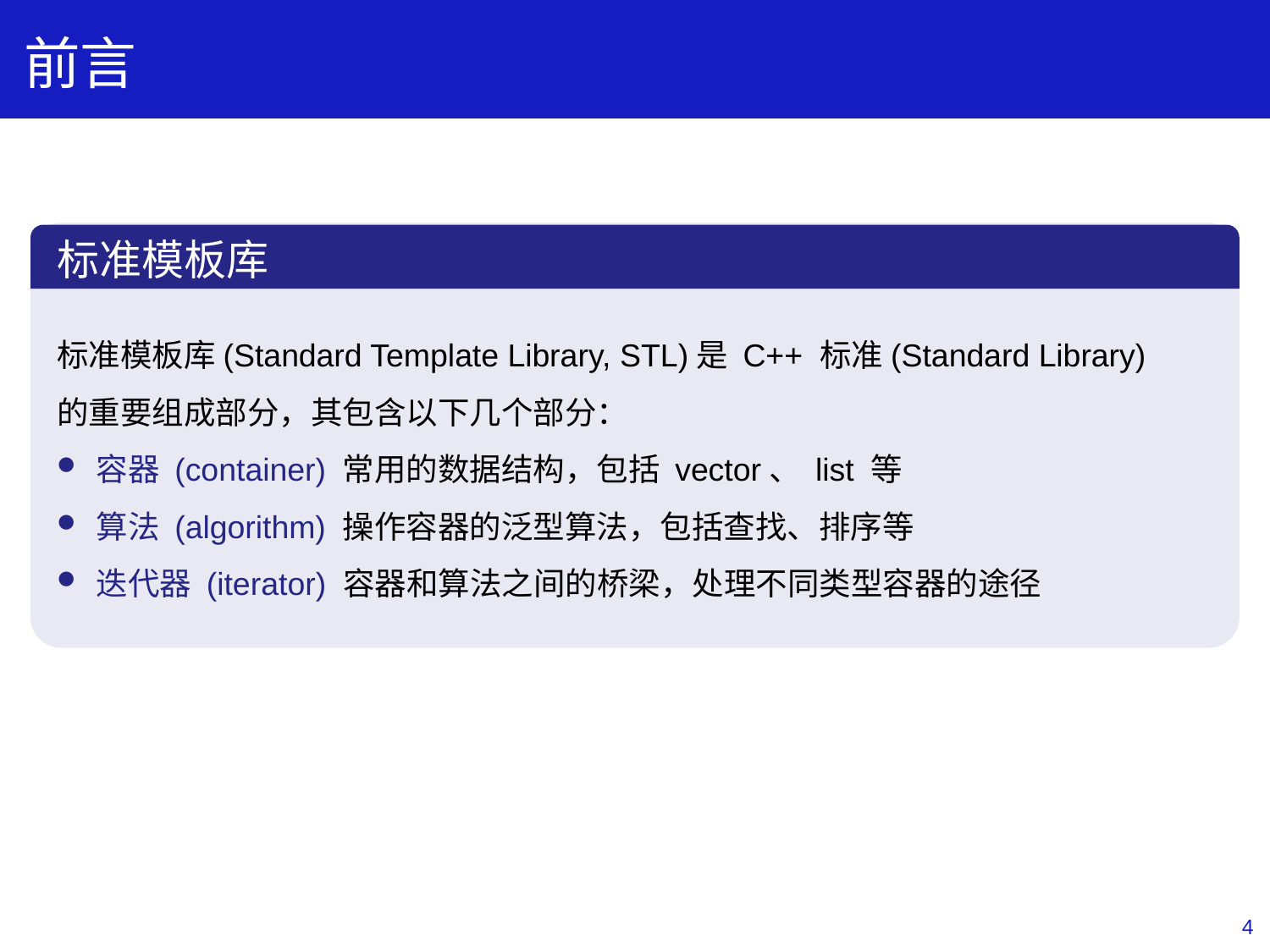

前言

标准模板库
标准模板库(Standard Template Library, STL)是 C++ 标准(Standard Library)的重要组成部分，其包含以下几个部分：
容器 (container) 常用的数据结构，包括 vector、 list 等
算法 (algorithm) 操作容器的泛型算法，包括查找、排序等
迭代器 (iterator) 容器和算法之间的桥梁，处理不同类型容器的途径
4